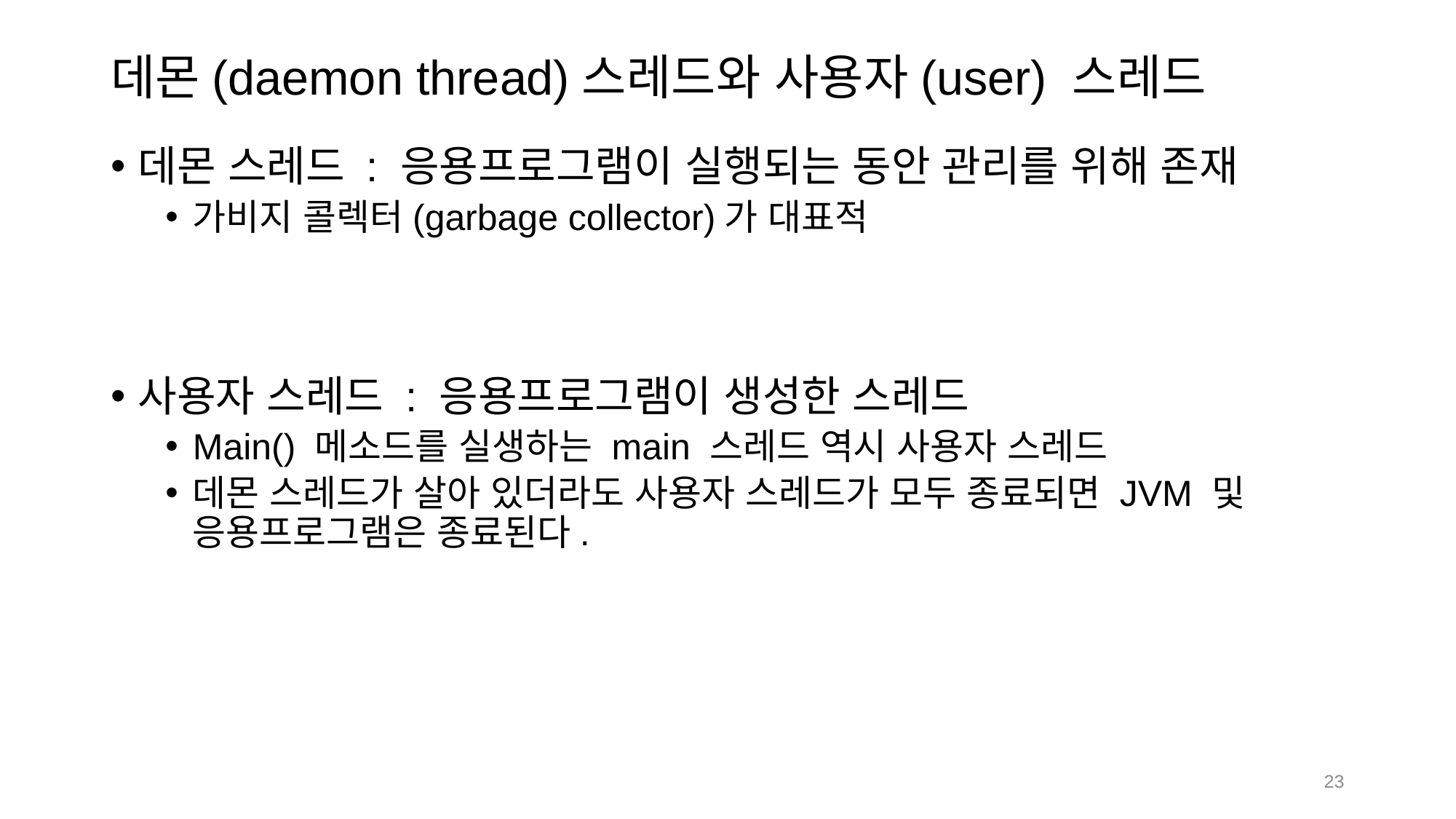

# 데몬(daemon thread)스레드와 사용자(user) 스레드
데몬 스레드 : 응용프로그램이 실행되는 동안 관리를 위해 존재
가비지 콜렉터(garbage collector)가 대표적

사용자 스레드 : 응용프로그램이 생성한 스레드
Main() 메소드를 실생하는 main 스레드 역시 사용자 스레드
데몬 스레드가 살아 있더라도 사용자 스레드가 모두 종료되면 JVM 및 응용프로그램은 종료된다.

23